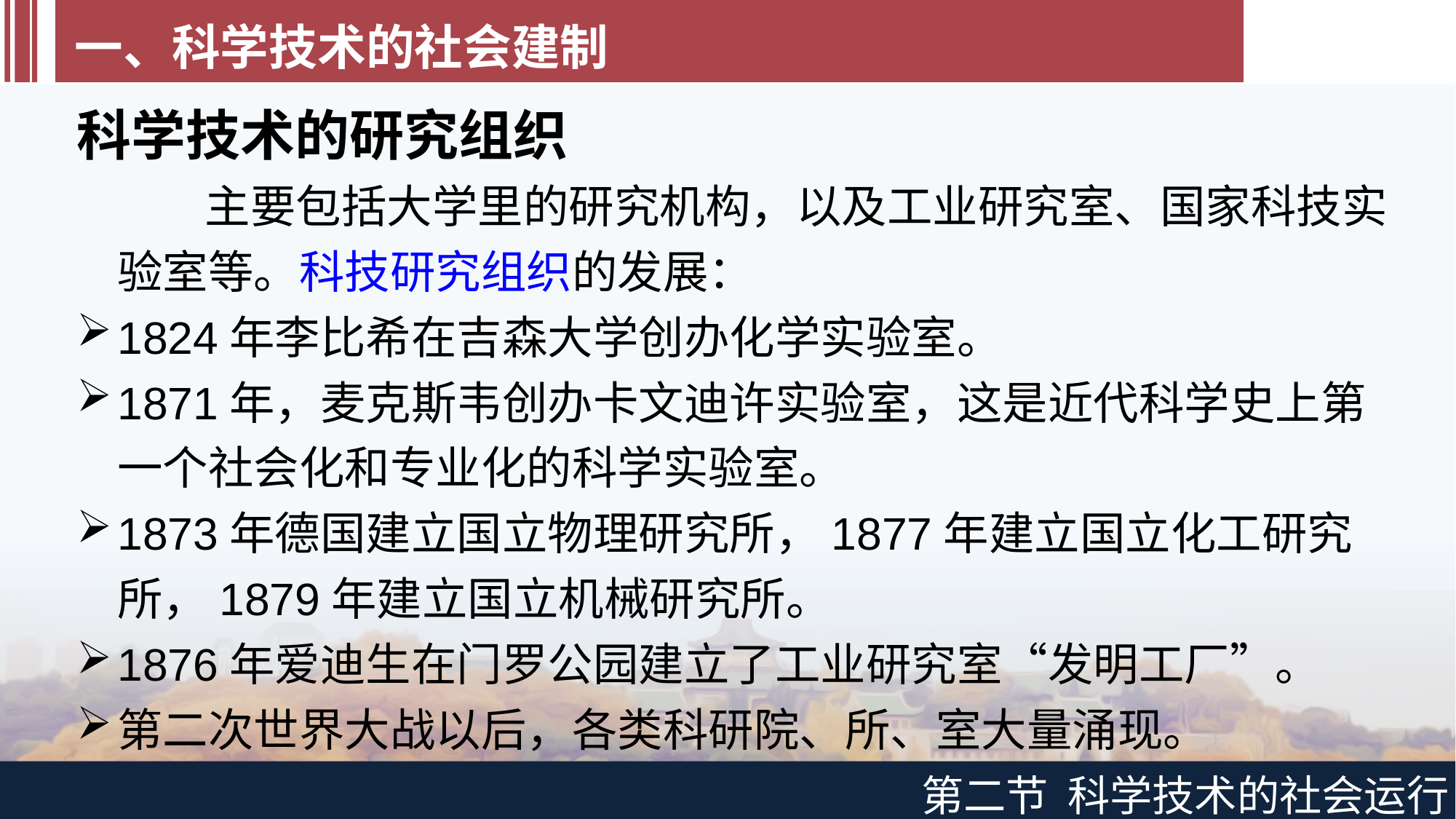

一、科学技术的社会建制
科学技术的研究组织
主要包括大学里的研究机构，以及工业研究室、国家科技实验室等。科技研究组织的发展：
1824年李比希在吉森大学创办化学实验室。
1871年，麦克斯韦创办卡文迪许实验室，这是近代科学史上第一个社会化和专业化的科学实验室。
1873年德国建立国立物理研究所，1877年建立国立化工研究所，1879年建立国立机械研究所。
1876年爱迪生在门罗公园建立了工业研究室“发明工厂”。
第二次世界大战以后，各类科研院、所、室大量涌现。
第二节  科学技术的社会运行